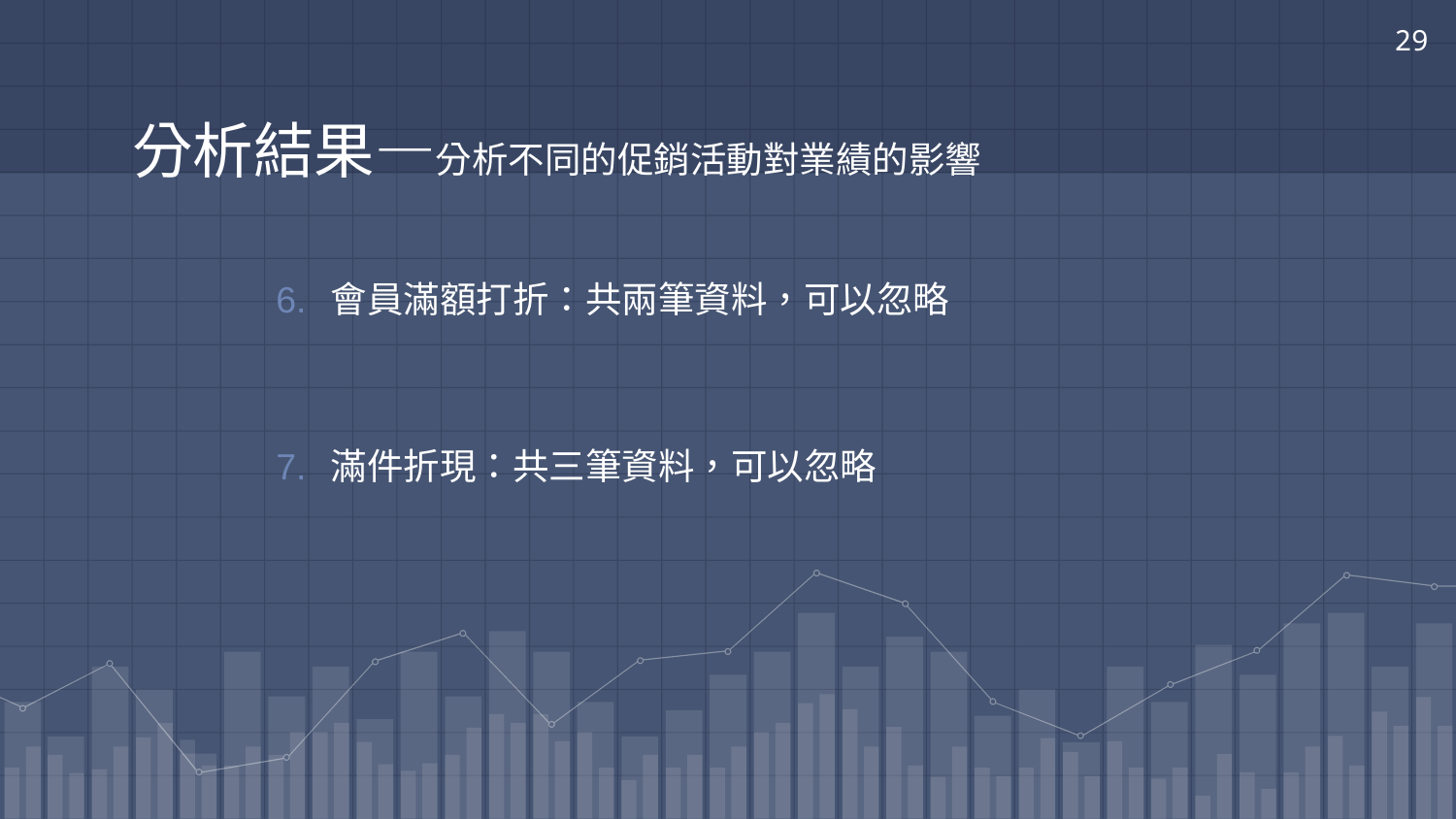

29
# 分析結果—分析不同的促銷活動對業績的影響
會員滿額打折：共兩筆資料，可以忽略

滿件折現：共三筆資料，可以忽略